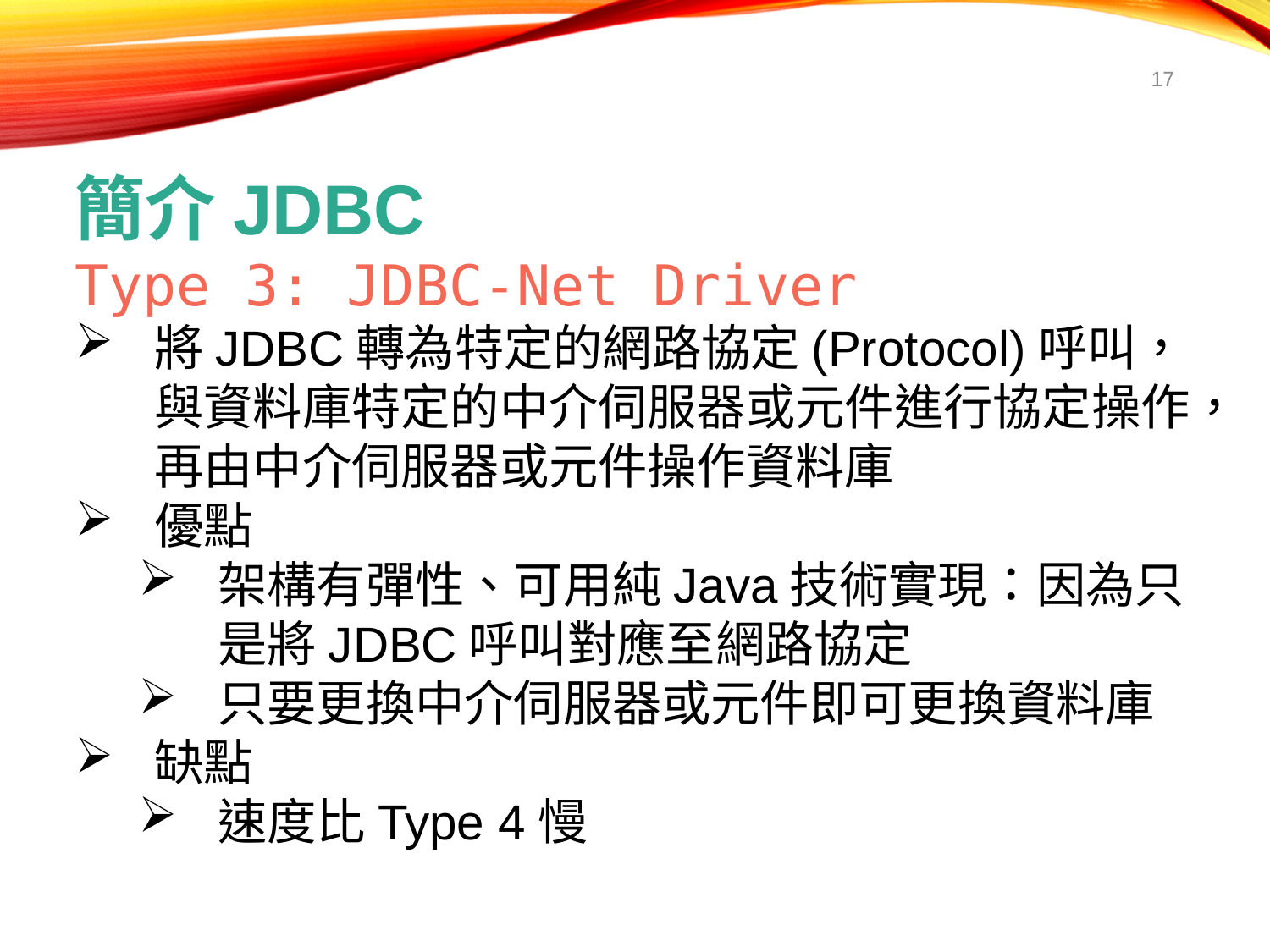

17
簡介JDBC
Type 3: JDBC-Net Driver
將JDBC轉為特定的網路協定(Protocol)呼叫，與資料庫特定的中介伺服器或元件進行協定操作，再由中介伺服器或元件操作資料庫
優點
架構有彈性、可用純Java技術實現：因為只是將JDBC呼叫對應至網路協定
只要更換中介伺服器或元件即可更換資料庫
缺點
速度比Type 4慢